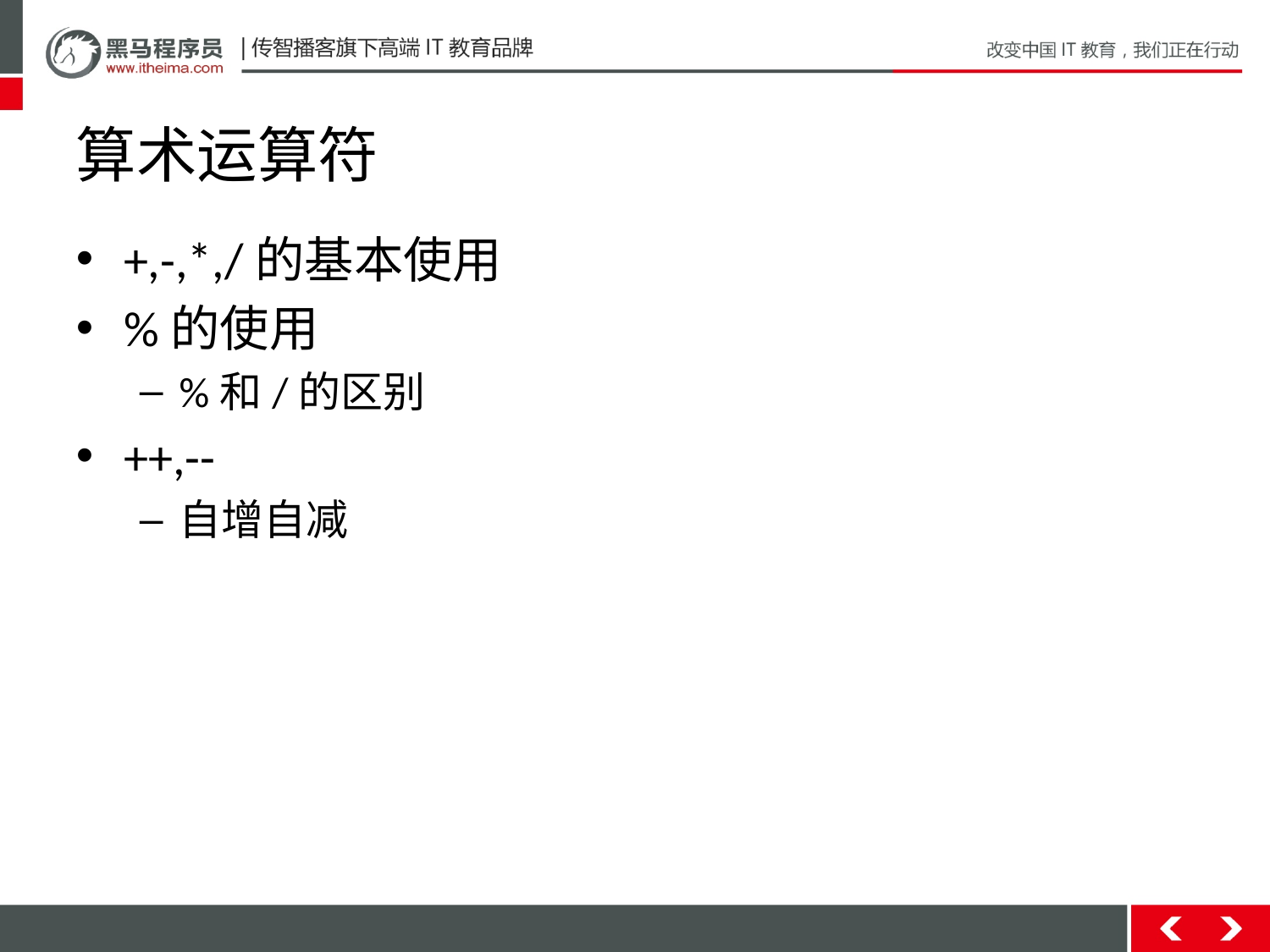

# 算术运算符
+,-,*,/的基本使用
%的使用
%和/的区别
++,--
自增自减